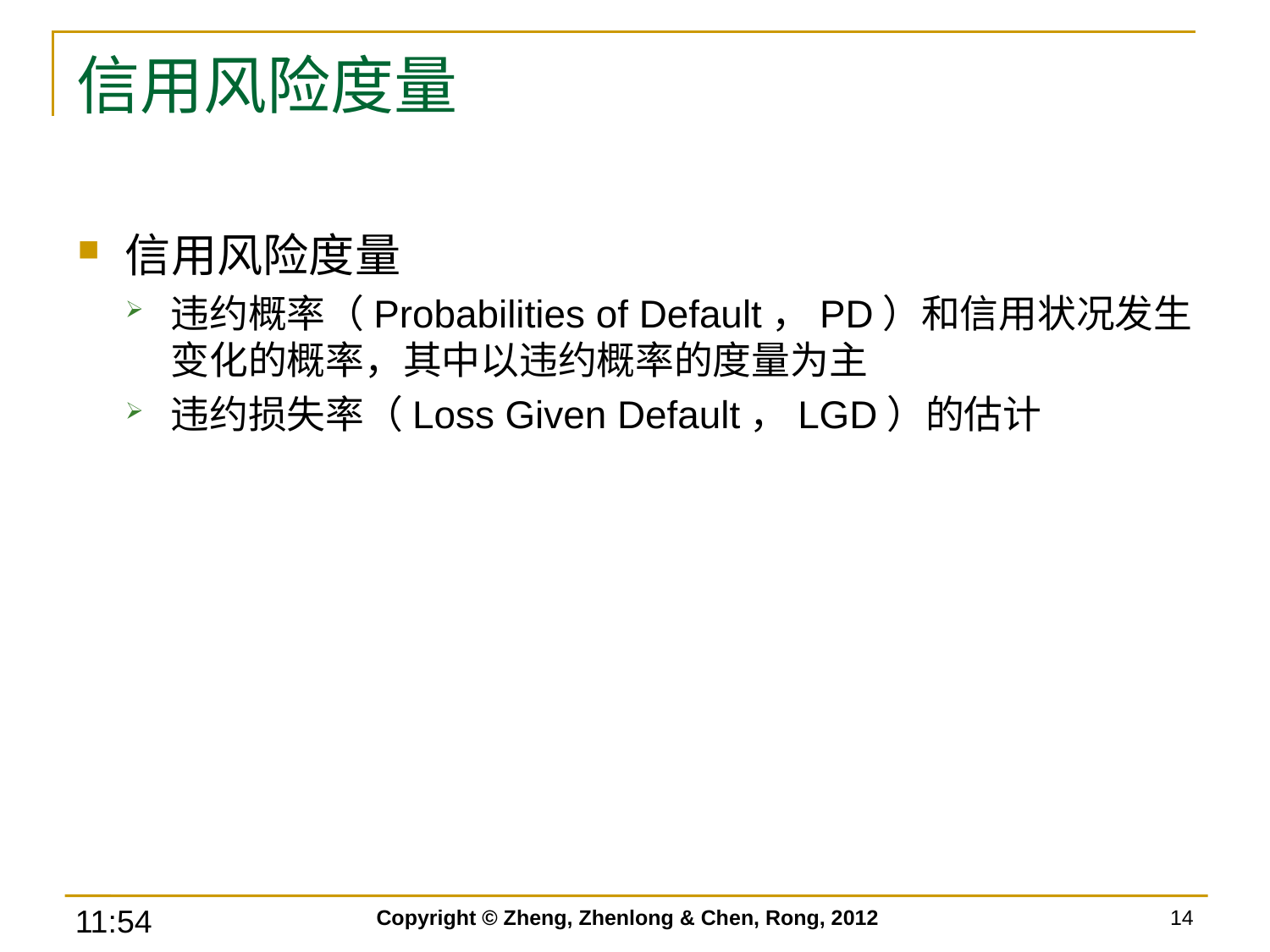

# 信用风险度量

信用风险度量
违约概率（Probabilities of Default，PD）和信用状况发生变化的概率，其中以违约概率的度量为主
违约损失率（Loss Given Default，LGD）的估计
Copyright © Zheng, Zhenlong & Chen, Rong, 2012
14